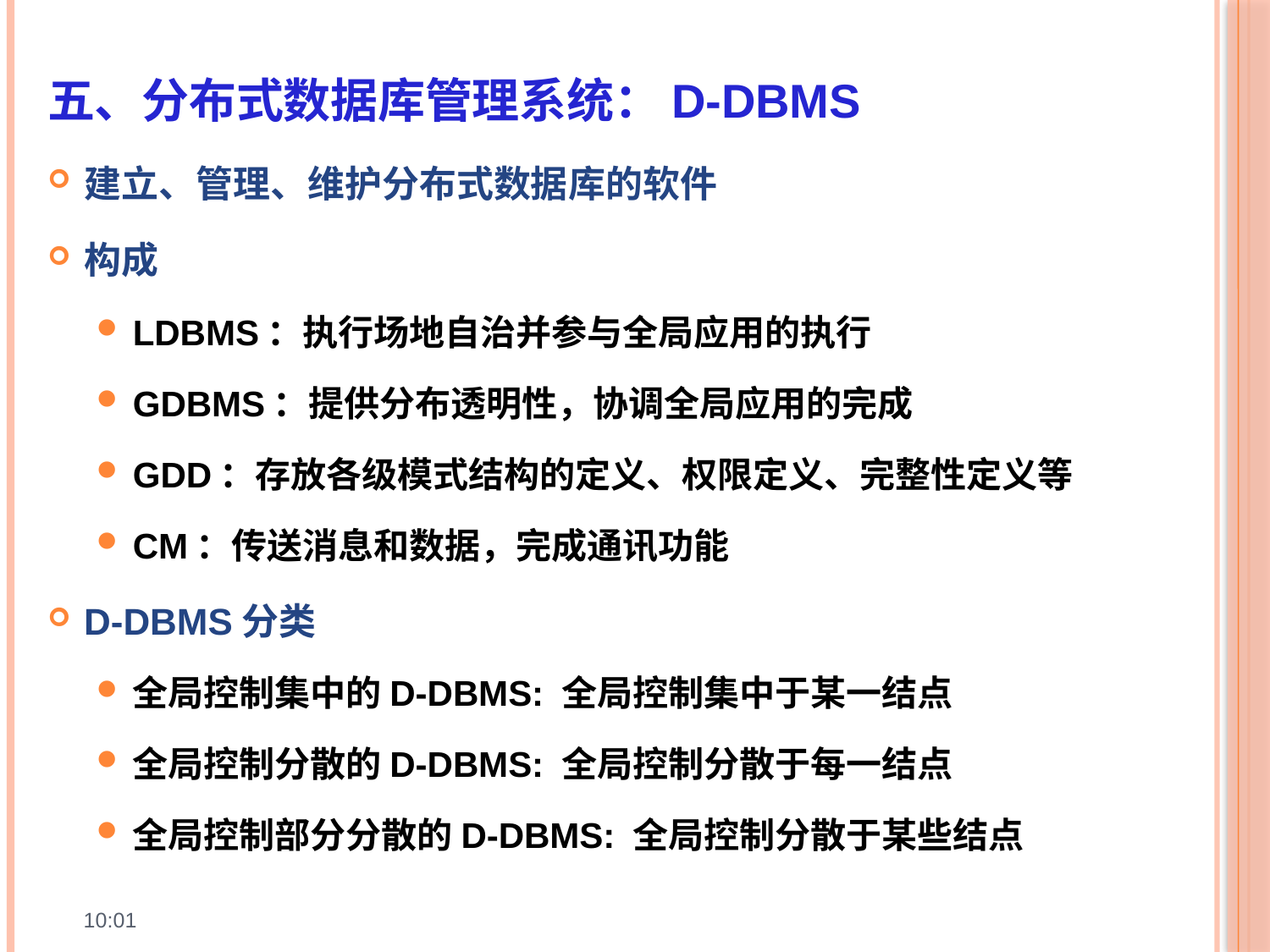

五、分布式数据库管理系统：D-DBMS
建立、管理、维护分布式数据库的软件
构成
LDBMS：执行场地自治并参与全局应用的执行
GDBMS：提供分布透明性，协调全局应用的完成
GDD：存放各级模式结构的定义、权限定义、完整性定义等
CM：传送消息和数据，完成通讯功能
D-DBMS分类
全局控制集中的D-DBMS: 全局控制集中于某一结点
全局控制分散的D-DBMS: 全局控制分散于每一结点
全局控制部分分散的D-DBMS: 全局控制分散于某些结点
10:01